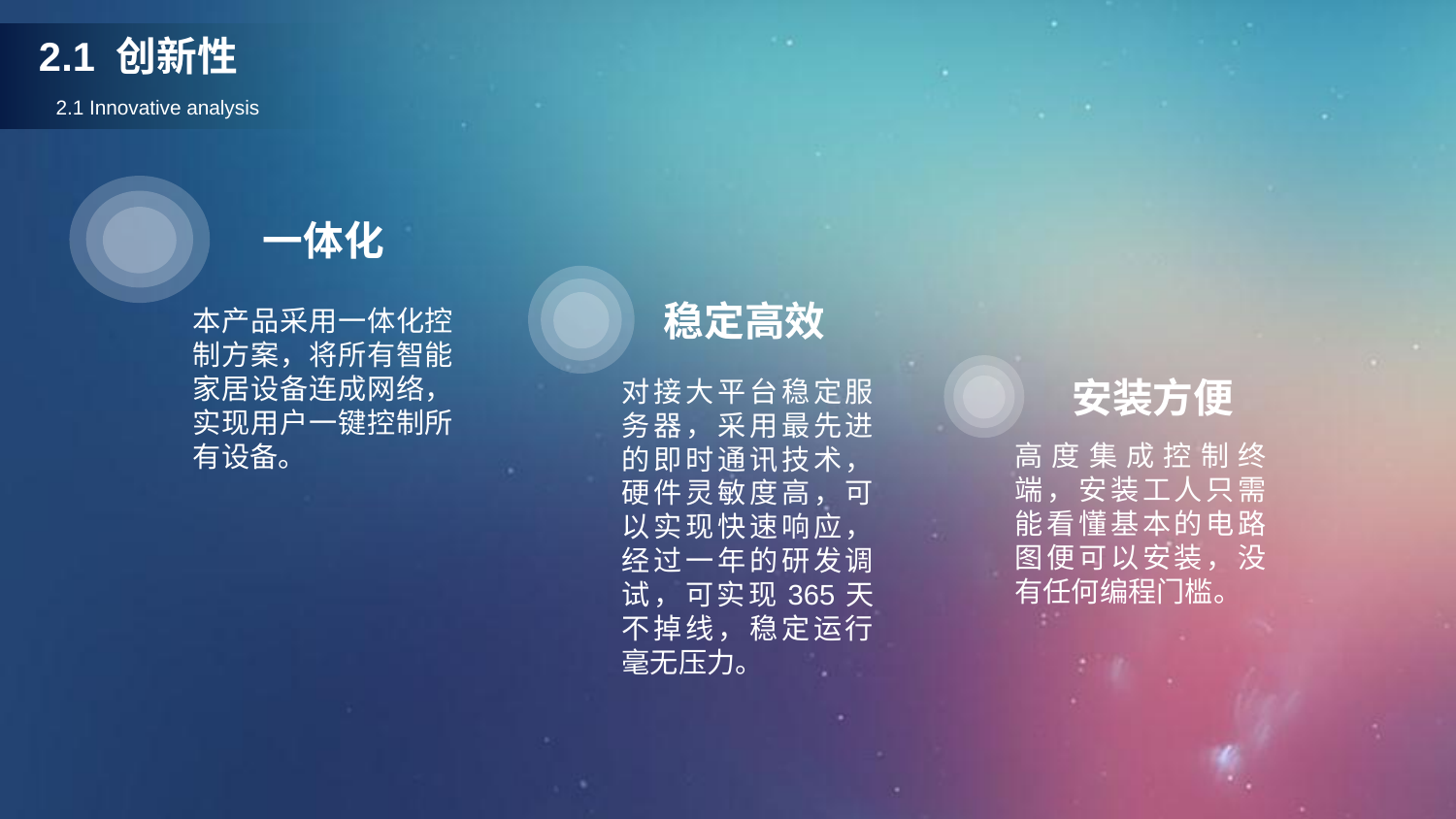

2.1 创新性
2.1 Innovative analysis

一体化

稳定高效
本产品采用一体化控制方案，将所有智能家居设备连成网络，实现用户一键控制所有设备。

安装方便
对接大平台稳定服务器，采用最先进的即时通讯技术，硬件灵敏度高，可以实现快速响应，经过一年的研发调试，可实现365天不掉线，稳定运行毫无压力。

高度集成控制终端，安装工人只需能看懂基本的电路图便可以安装，没有任何编程门槛。